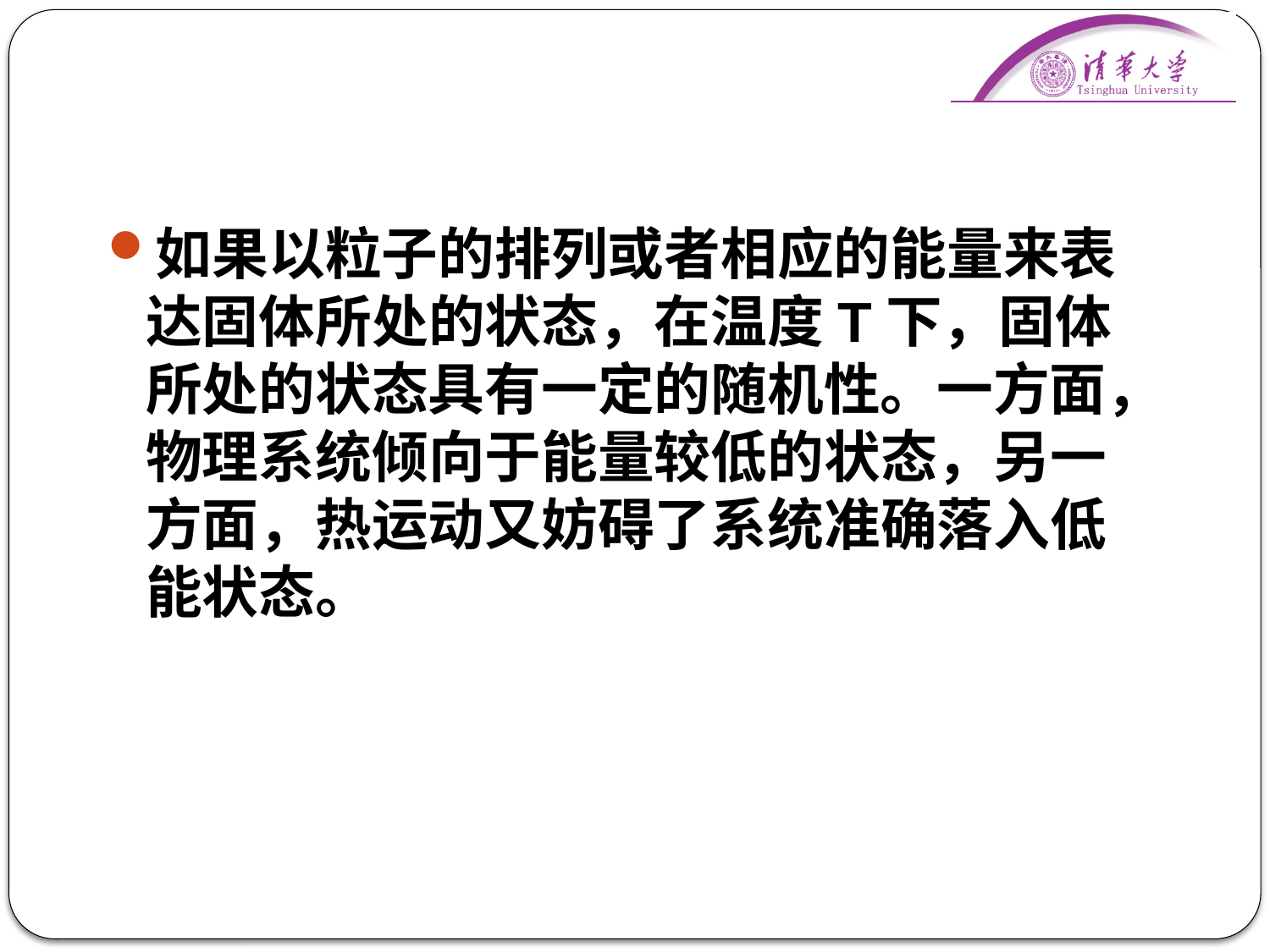

#
如果以粒子的排列或者相应的能量来表达固体所处的状态，在温度T下，固体所处的状态具有一定的随机性。一方面，物理系统倾向于能量较低的状态，另一方面，热运动又妨碍了系统准确落入低能状态。